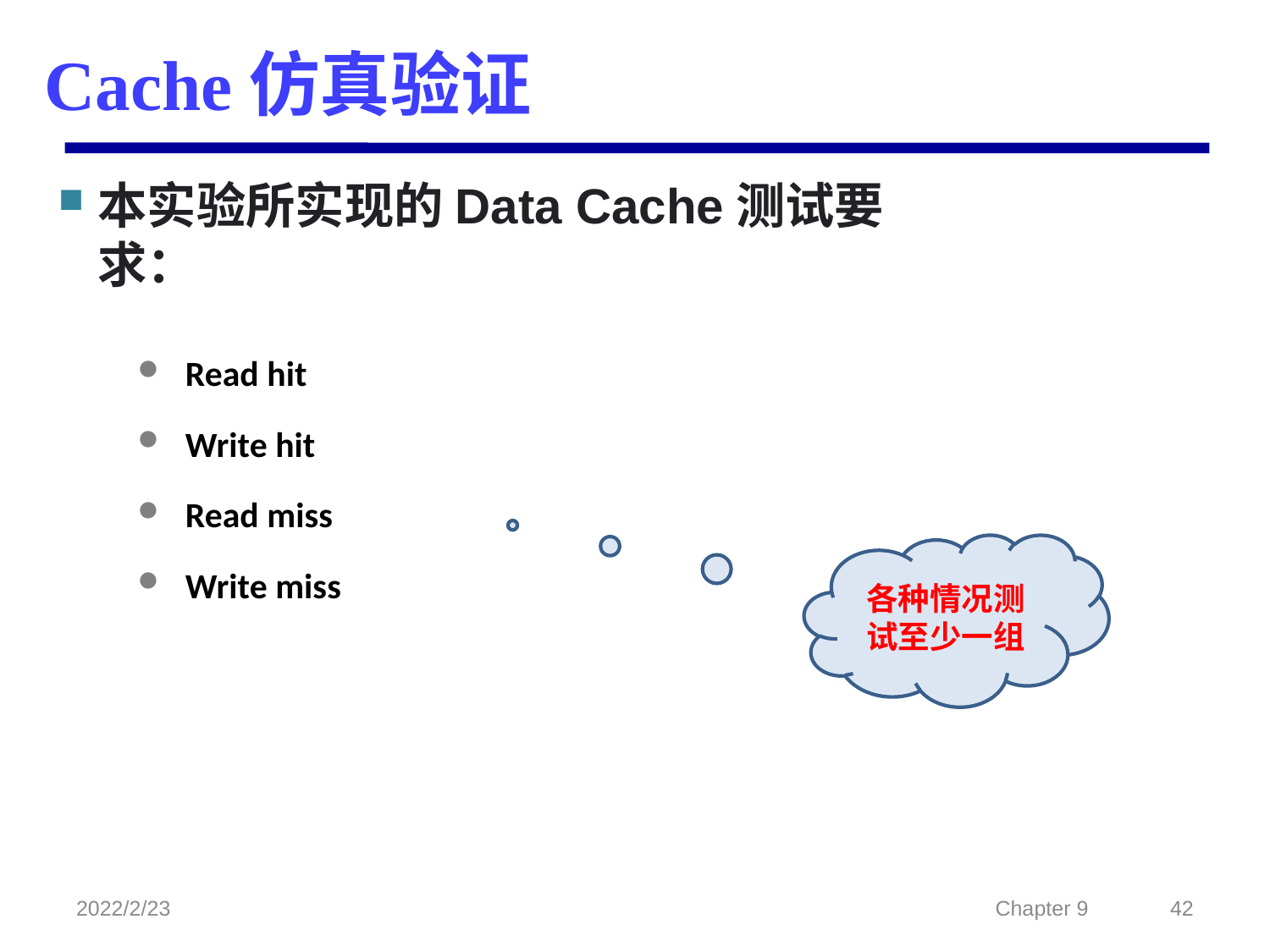

# Cache仿真验证
本实验所实现的Data Cache测试要求：
Read hit
Write hit
Read miss
Write miss

各种情况测试至少一组

2022/2/23
Chapter 9
42